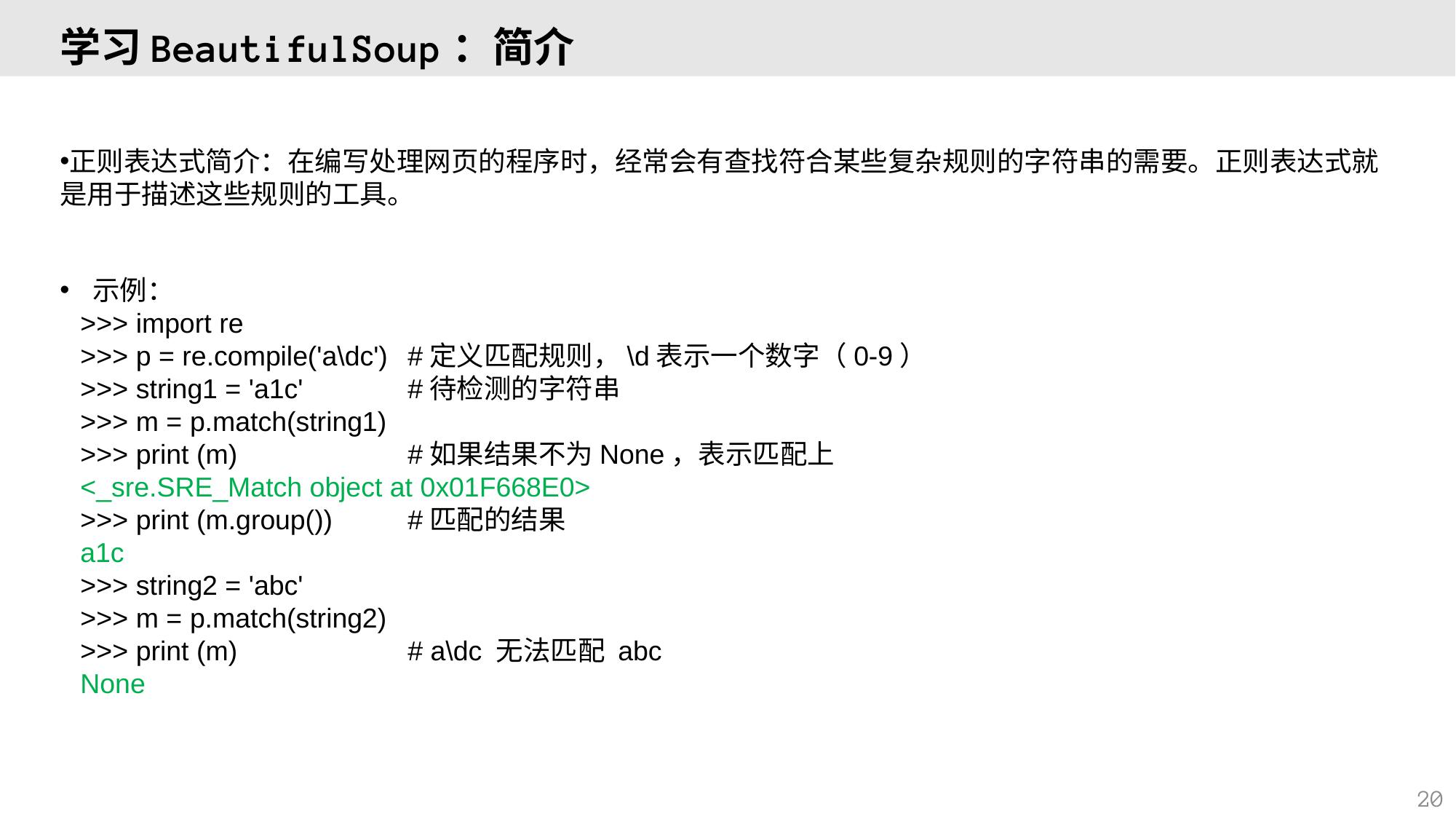

# 学习BeautifulSoup：简介

正则表达式简介：在编写处理网页的程序时，经常会有查找符合某些复杂规则的字符串的需要。正则表达式就是用于描述这些规则的工具。

示例：
>>> import re
>>> p = re.compile('a\dc')	#定义匹配规则，\d表示一个数字（0-9）
>>> string1 = 'a1c'	#待检测的字符串
>>> m = p.match(string1)
>>> print (m)		#如果结果不为None，表示匹配上
<_sre.SRE_Match object at 0x01F668E0>
>>> print (m.group())	#匹配的结果
a1c
>>> string2 = 'abc'
>>> m = p.match(string2)
>>> print (m)		# a\dc 无法匹配 abc
None

20